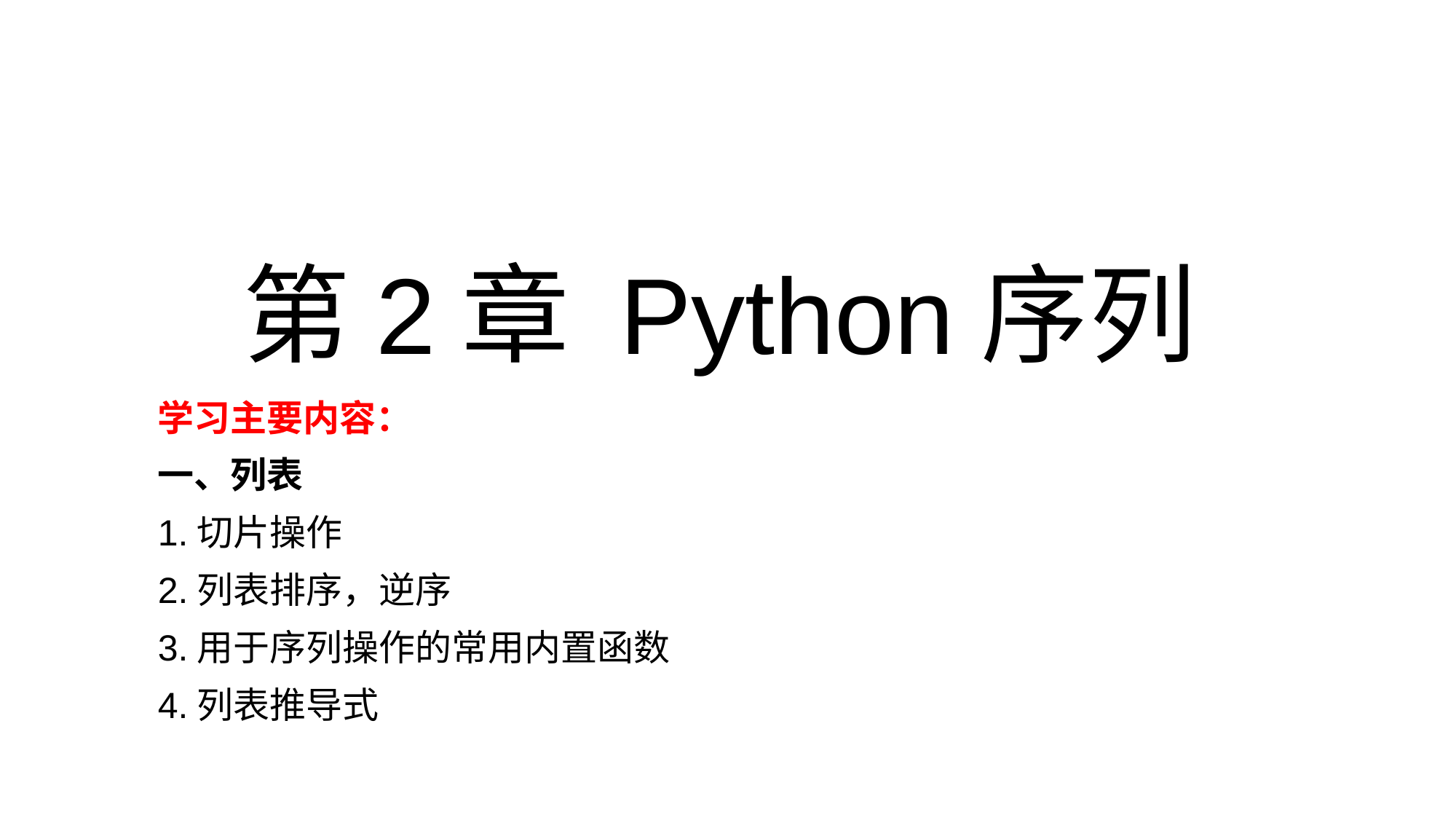

# 第2章 Python序列
学习主要内容：
一、列表
1.切片操作
2.列表排序，逆序
3.用于序列操作的常用内置函数
4.列表推导式